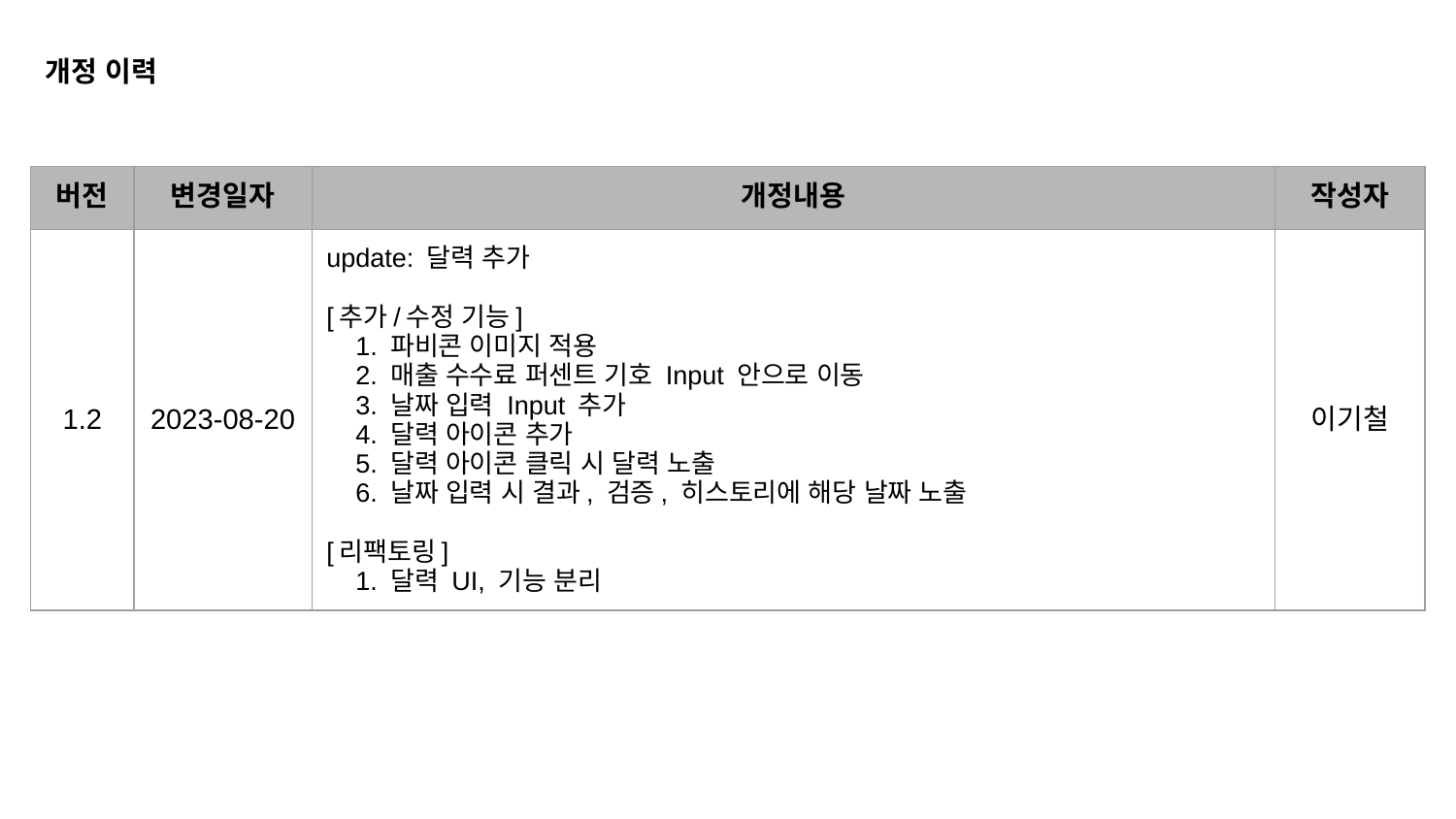

개정 이력
| 버전 | 변경일자 | 개정내용 | 작성자 |
| --- | --- | --- | --- |
| 1.2 | 2023-08-20 | update: 달력 추가 [추가/수정 기능] 1. 파비콘 이미지 적용 2. 매출 수수료 퍼센트 기호 Input 안으로 이동 3. 날짜 입력 Input 추가 4. 달력 아이콘 추가 5. 달력 아이콘 클릭 시 달력 노출 6. 날짜 입력 시 결과, 검증, 히스토리에 해당 날짜 노출 [리팩토링] 1. 달력 UI, 기능 분리 | 이기철 |